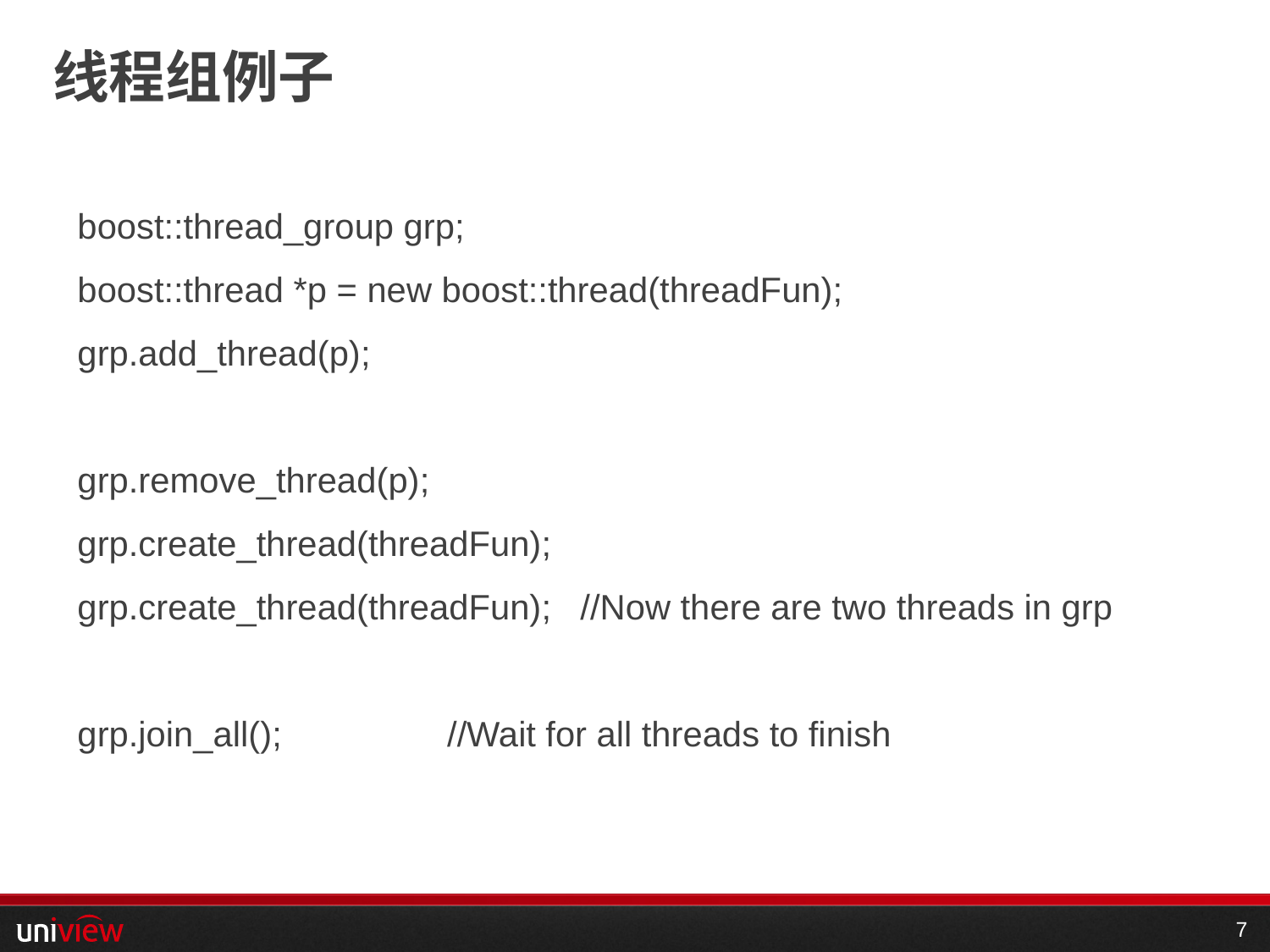

# 线程组例子
boost::thread_group grp;
boost::thread *p = new boost::thread(threadFun);
grp.add_thread(p);

grp.remove_thread(p);
grp.create_thread(threadFun);
grp.create_thread(threadFun);   //Now there are two threads in grp

grp.join_all();                 //Wait for all threads to finish